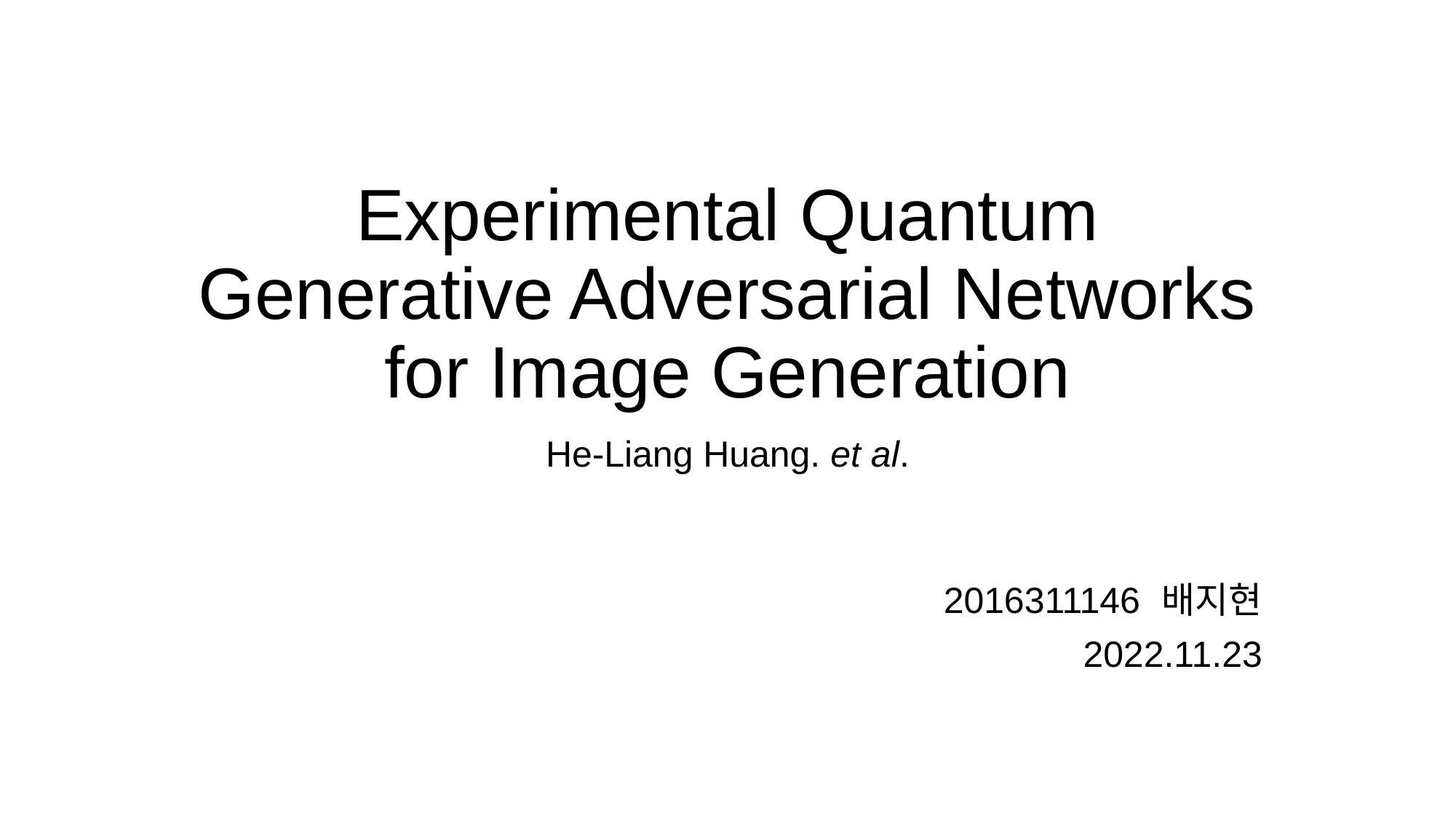

# Experimental Quantum Generative Adversarial Networks for Image Generation
He-Liang Huang. et al.
2016311146	배지현
2022.11.23